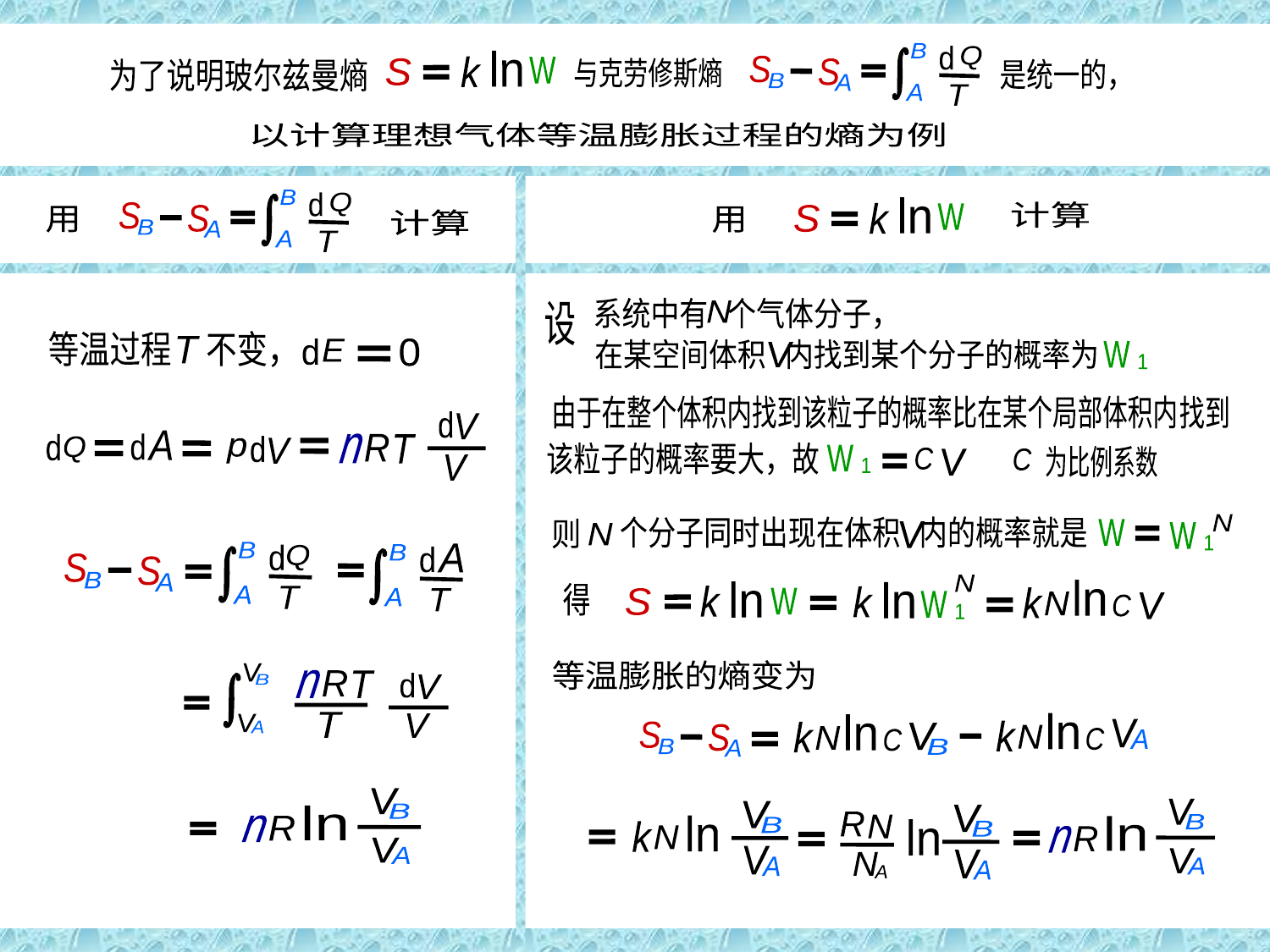

算例
B
d
Q

T

S
S

B
A
A
ln
k
W
S

与克劳修斯熵
为了说明玻尔兹曼熵
是统一的，
以计算理想气体等温膨胀过程的熵为例

B
d
Q

S
S
用
计算

B
A

A
T
等温过程     不变，
T
d
0
E

d
V

ν
R
T
V
A
d
d
d
V
Q
p

B
d
Q

A
T
A
d
B

A
S
S

B
A

T
V
B
ν
R
T
d
V

T
V
V
A
V
B
ln
ν
R

V
A

ln
k
W
S

计算
用
系统中有   个气体分子，
N
设
在某空间体积   内找到某个分子的概率为
W
1
V

由于在整个体积内找到该粒子的概率比在某个局部体积内
找到
该粒子的概率要大，故
W
1
为比例系数
C
C
V

N
个分子同时出现在体积   内的概率就是
则
W
V
W
1
N

N
ln
k
W
1
ln
k
N
V
C
ln
k
W
得
S

等温膨胀的熵变为
ln
ln
V
A
k
S
k
V
B
S
N

N
C
C

B
A
V
B
ln
ν
R

V
A
V
B
ln
k

N

V
A
V
B

V
A
R
N
ln

N
A